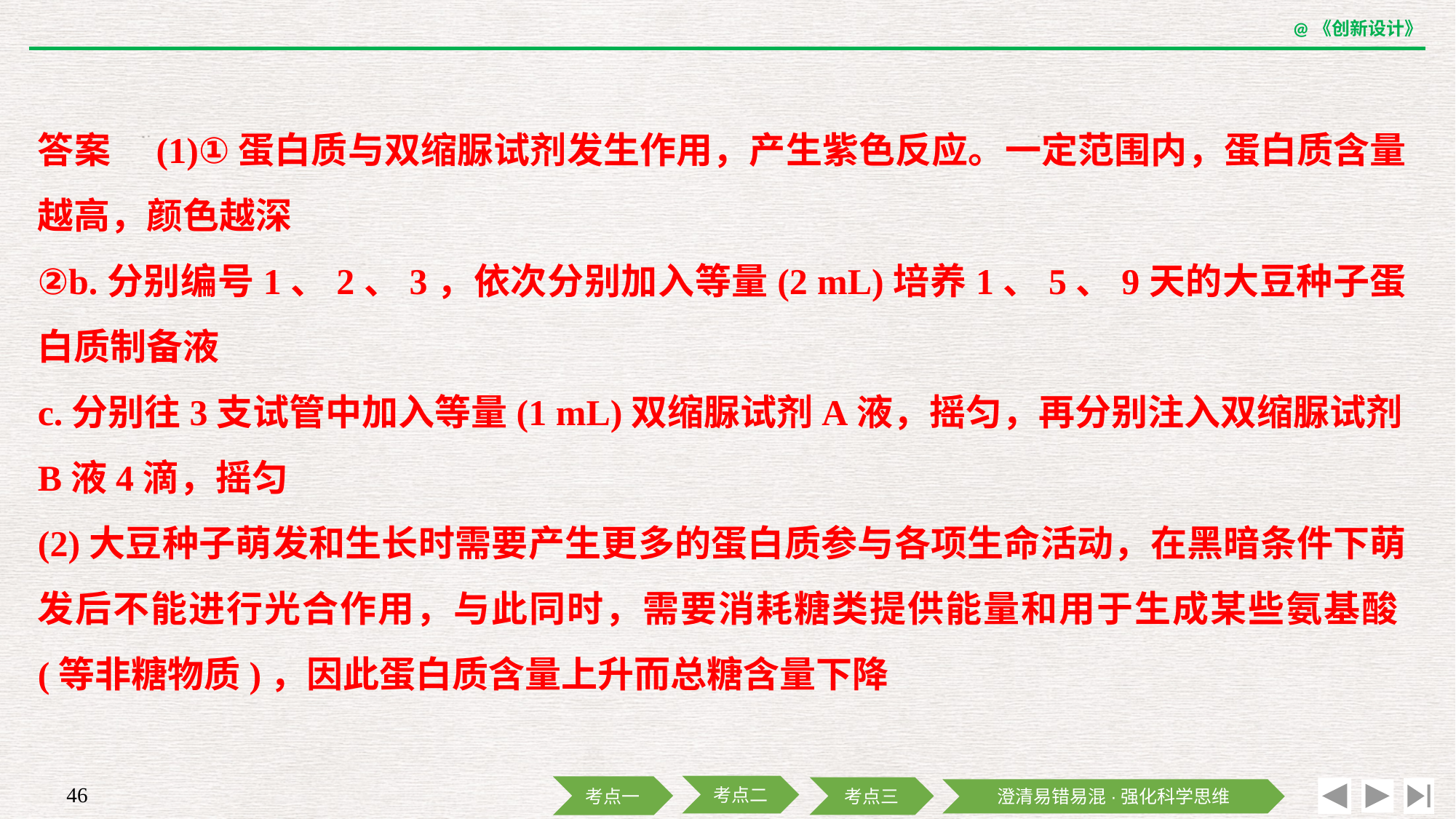

答案　(1)①蛋白质与双缩脲试剂发生作用，产生紫色反应。一定范围内，蛋白质含量越高，颜色越深
②b.分别编号1、2、3，依次分别加入等量(2 mL)培养1、5、9天的大豆种子蛋白质制备液
c.分别往3支试管中加入等量(1 mL)双缩脲试剂A液，摇匀，再分别注入双缩脲试剂B液4滴，摇匀
(2)大豆种子萌发和生长时需要产生更多的蛋白质参与各项生命活动，在黑暗条件下萌发后不能进行光合作用，与此同时，需要消耗糖类提供能量和用于生成某些氨基酸(等非糖物质)，因此蛋白质含量上升而总糖含量下降